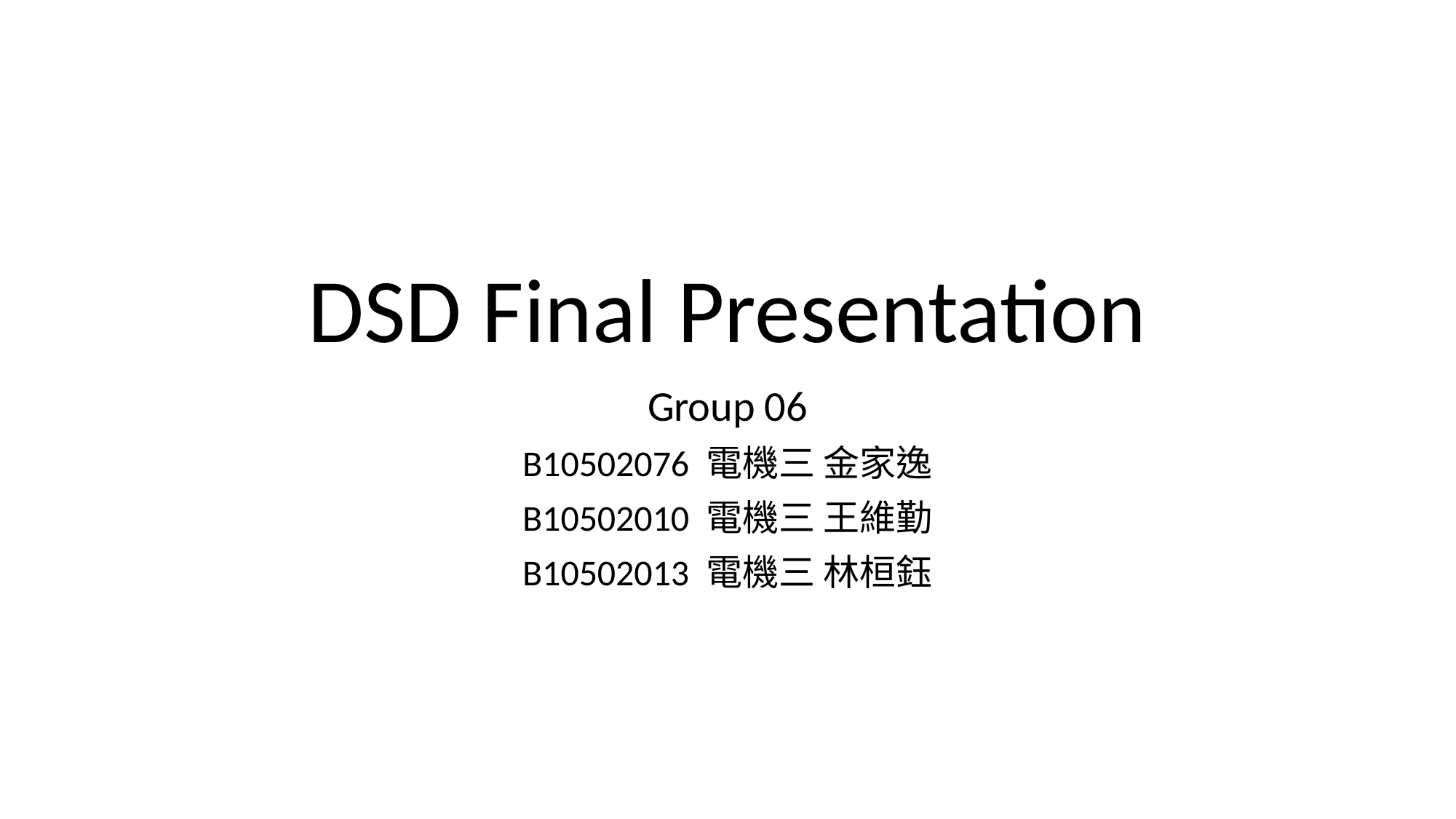

# DSD Final Presentation
Group 06
B10502076 電機三 金家逸
B10502010 電機三 王維勤
B10502013 電機三 林桓鈺